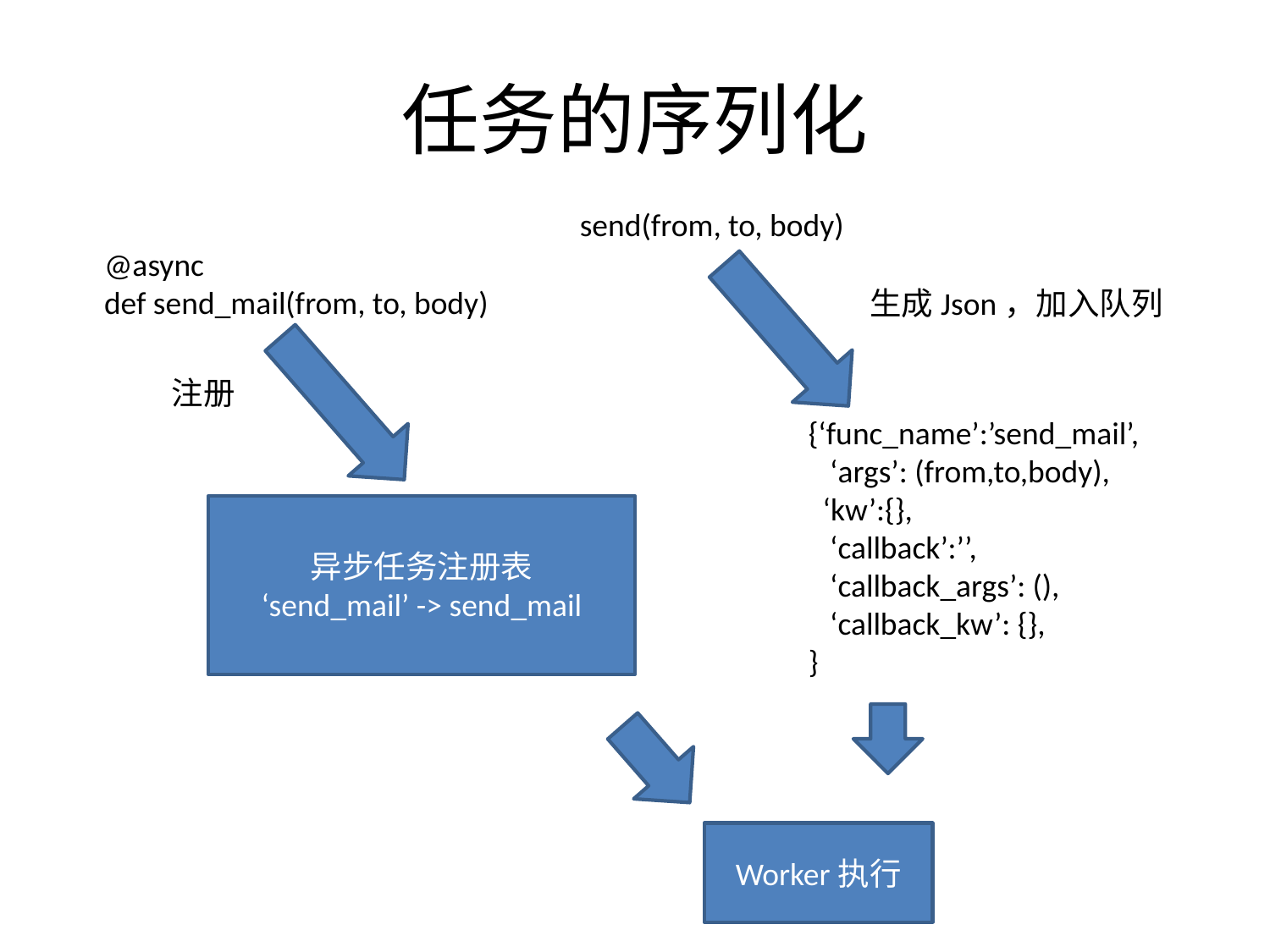

# 任务的序列化
send(from, to, body)
@async
def send_mail(from, to, body)
生成Json，加入队列

注册

{‘func_name’:’send_mail’,
   ‘args’: (from,to,body),
  ‘kw’:{},
   ‘callback’:’’,
   ‘callback_args’: (),
   ‘callback_kw’: {},
}
异步任务注册表
‘send_mail’ -> send_mail

Worker执行